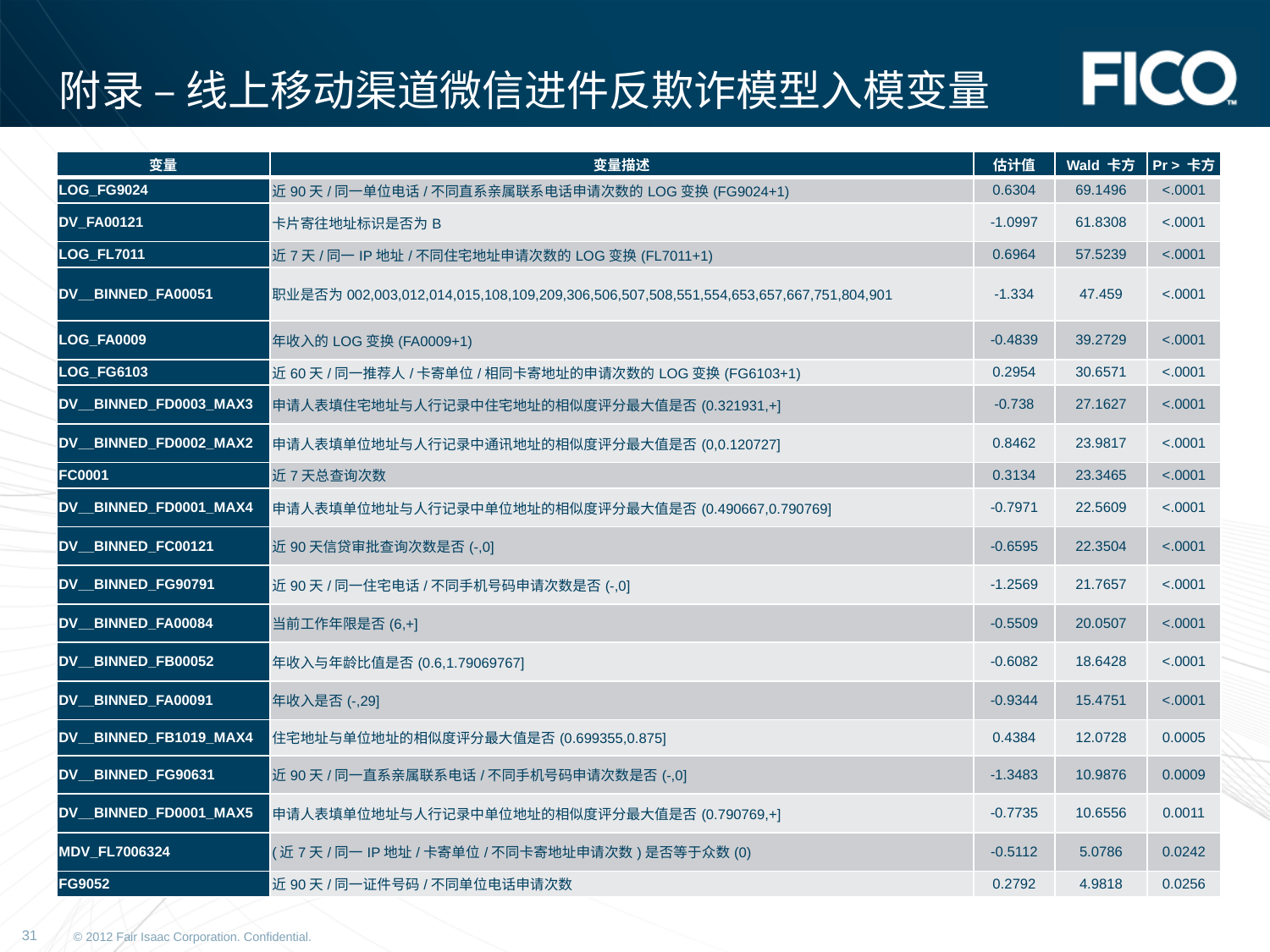

# 附录 – 线上移动渠道微信进件反欺诈模型入模变量
| 变量 | 变量描述 | 估计值 | Wald 卡方 | Pr > 卡方 |
| --- | --- | --- | --- | --- |
| LOG\_FG9024 | 近90天/同一单位电话/不同直系亲属联系电话申请次数的LOG变换(FG9024+1) | 0.6304 | 69.1496 | <.0001 |
| DV\_FA00121 | 卡片寄往地址标识是否为B | -1.0997 | 61.8308 | <.0001 |
| LOG\_FL7011 | 近7天/同一IP地址/不同住宅地址申请次数的LOG变换(FL7011+1) | 0.6964 | 57.5239 | <.0001 |
| DV\_\_BINNED\_FA00051 | 职业是否为002,003,012,014,015,108,109,209,306,506,507,508,551,554,653,657,667,751,804,901 | -1.334 | 47.459 | <.0001 |
| LOG\_FA0009 | 年收入的LOG变换(FA0009+1) | -0.4839 | 39.2729 | <.0001 |
| LOG\_FG6103 | 近60天/同一推荐人/卡寄单位/相同卡寄地址的申请次数的LOG变换(FG6103+1) | 0.2954 | 30.6571 | <.0001 |
| DV\_\_BINNED\_FD0003\_MAX3 | 申请人表填住宅地址与人行记录中住宅地址的相似度评分最大值是否(0.321931,+] | -0.738 | 27.1627 | <.0001 |
| DV\_\_BINNED\_FD0002\_MAX2 | 申请人表填单位地址与人行记录中通讯地址的相似度评分最大值是否(0,0.120727] | 0.8462 | 23.9817 | <.0001 |
| FC0001 | 近7天总查询次数 | 0.3134 | 23.3465 | <.0001 |
| DV\_\_BINNED\_FD0001\_MAX4 | 申请人表填单位地址与人行记录中单位地址的相似度评分最大值是否(0.490667,0.790769] | -0.7971 | 22.5609 | <.0001 |
| DV\_\_BINNED\_FC00121 | 近90天信贷审批查询次数是否(-,0] | -0.6595 | 22.3504 | <.0001 |
| DV\_\_BINNED\_FG90791 | 近90天/同一住宅电话/不同手机号码申请次数是否(-,0] | -1.2569 | 21.7657 | <.0001 |
| DV\_\_BINNED\_FA00084 | 当前工作年限是否(6,+] | -0.5509 | 20.0507 | <.0001 |
| DV\_\_BINNED\_FB00052 | 年收入与年龄比值是否(0.6,1.79069767] | -0.6082 | 18.6428 | <.0001 |
| DV\_\_BINNED\_FA00091 | 年收入是否(-,29] | -0.9344 | 15.4751 | <.0001 |
| DV\_\_BINNED\_FB1019\_MAX4 | 住宅地址与单位地址的相似度评分最大值是否(0.699355,0.875] | 0.4384 | 12.0728 | 0.0005 |
| DV\_\_BINNED\_FG90631 | 近90天/同一直系亲属联系电话/不同手机号码申请次数是否(-,0] | -1.3483 | 10.9876 | 0.0009 |
| DV\_\_BINNED\_FD0001\_MAX5 | 申请人表填单位地址与人行记录中单位地址的相似度评分最大值是否(0.790769,+] | -0.7735 | 10.6556 | 0.0011 |
| MDV\_FL7006324 | (近7天/同一IP地址/卡寄单位/不同卡寄地址申请次数)是否等于众数(0) | -0.5112 | 5.0786 | 0.0242 |
| FG9052 | 近90天/同一证件号码/不同单位电话申请次数 | 0.2792 | 4.9818 | 0.0256 |